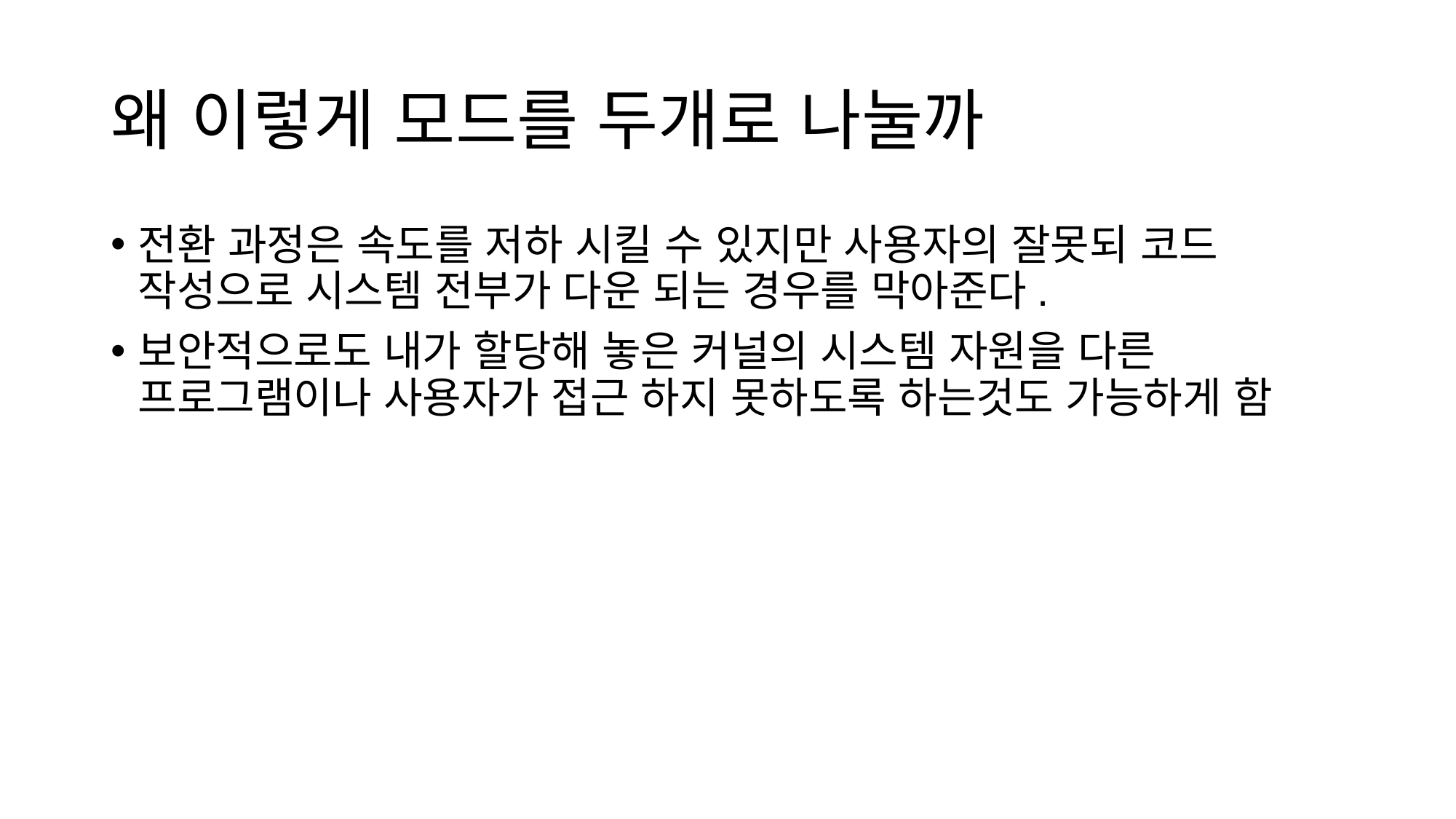

# 왜 이렇게 모드를 두개로 나눌까
전환 과정은 속도를 저하 시킬 수 있지만 사용자의 잘못되 코드 작성으로 시스템 전부가 다운 되는 경우를 막아준다.
보안적으로도 내가 할당해 놓은 커널의 시스템 자원을 다른 프로그램이나 사용자가 접근 하지 못하도록 하는것도 가능하게 함